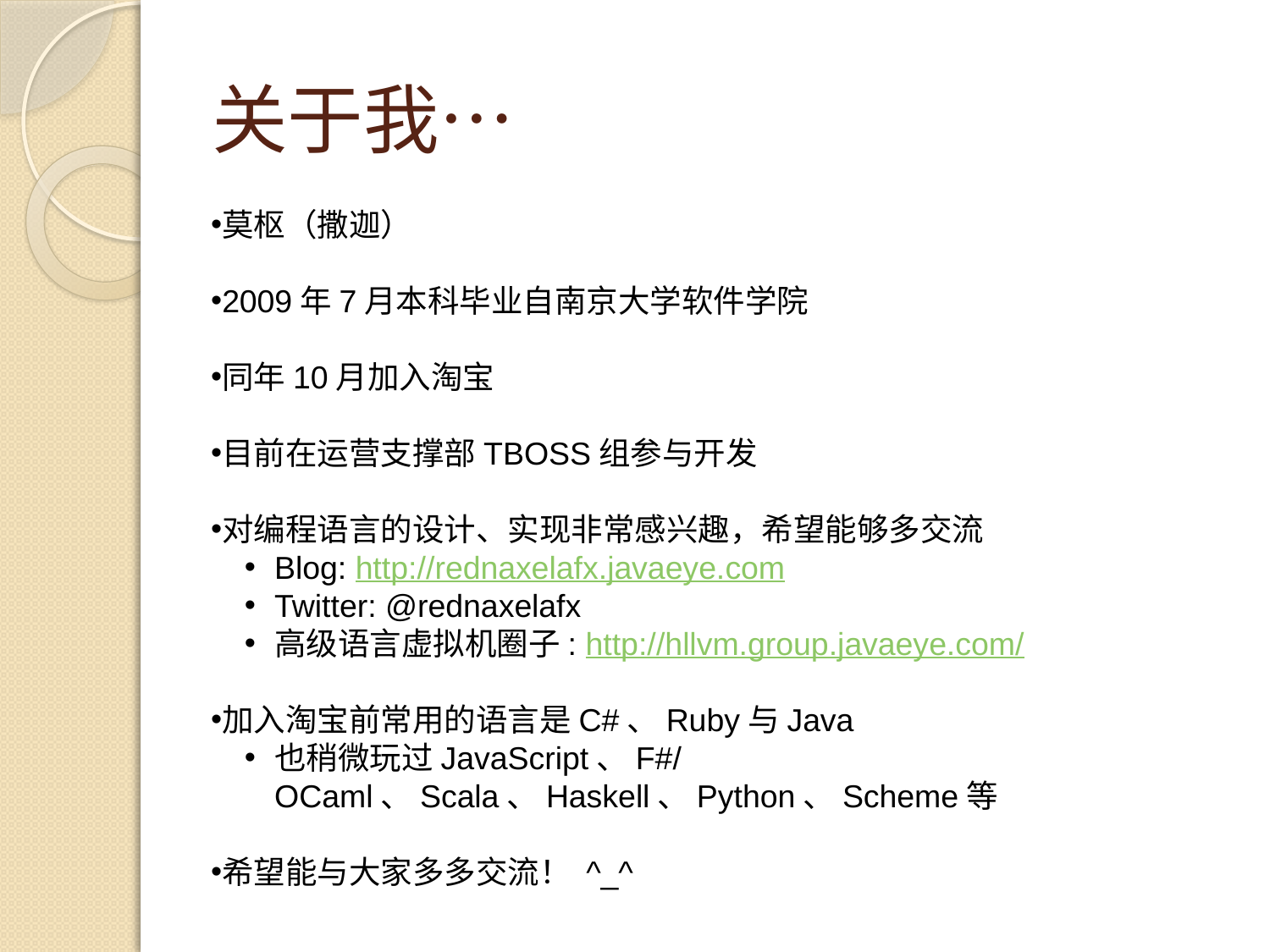

# 关于我…
莫枢（撒迦）

2009年7月本科毕业自南京大学软件学院

同年10月加入淘宝

目前在运营支撑部TBOSS组参与开发

对编程语言的设计、实现非常感兴趣，希望能够多交流
Blog: http://rednaxelafx.javaeye.com
Twitter: @rednaxelafx
高级语言虚拟机圈子: http://hllvm.group.javaeye.com/

加入淘宝前常用的语言是C#、Ruby与Java
也稍微玩过JavaScript、F#/OCaml、Scala、Haskell、Python、Scheme等

希望能与大家多多交流！ ^_^